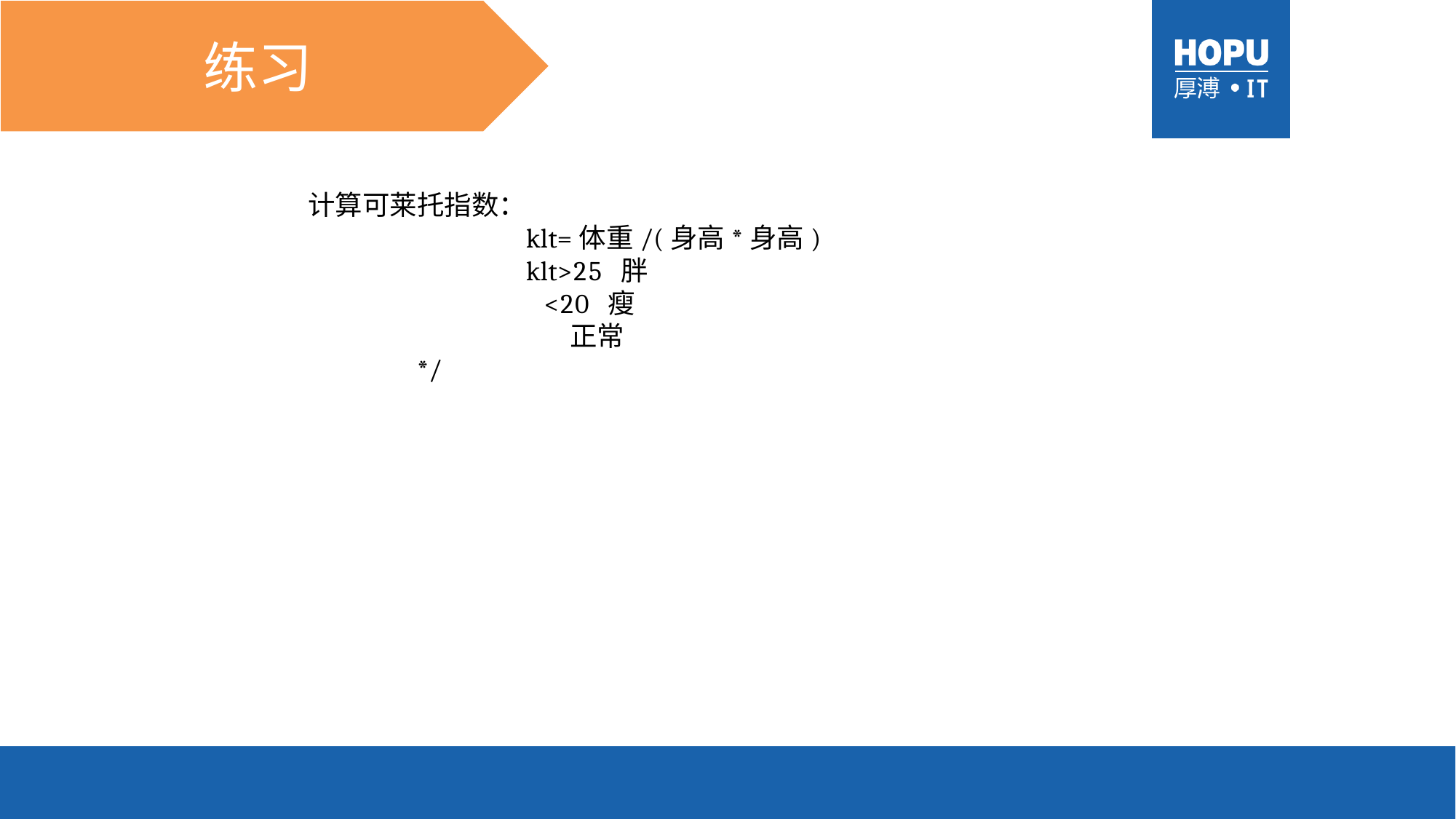

练习

计算可莱托指数：
		klt=体重/(身高*身高)
		klt>25  胖
		   <20  瘦
		      正常
	*/